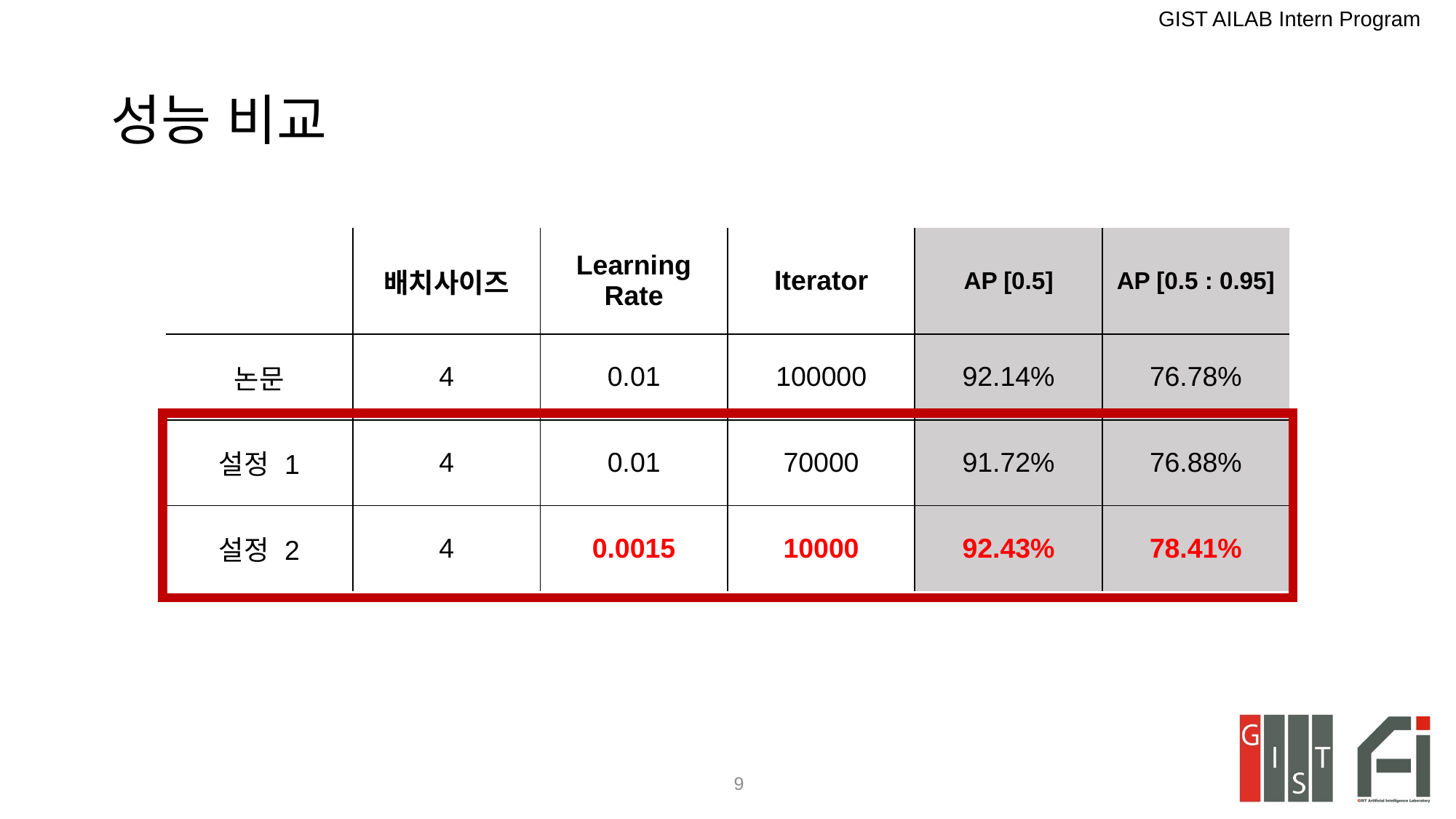

# 성능 비교
|  | 배치사이즈 | Learning Rate | Iterator | AP [0.5] | AP [0.5 : 0.95] |
| --- | --- | --- | --- | --- | --- |
| 논문 | 4 | 0.01 | 100000 | 92.14% | 76.78% |
| 설정 1 | 4 | 0.01 | 70000 | 91.72% | 76.88% |
| 설정 2 | 4 | 0.0015 | 10000 | 92.43% | 78.41% |

9